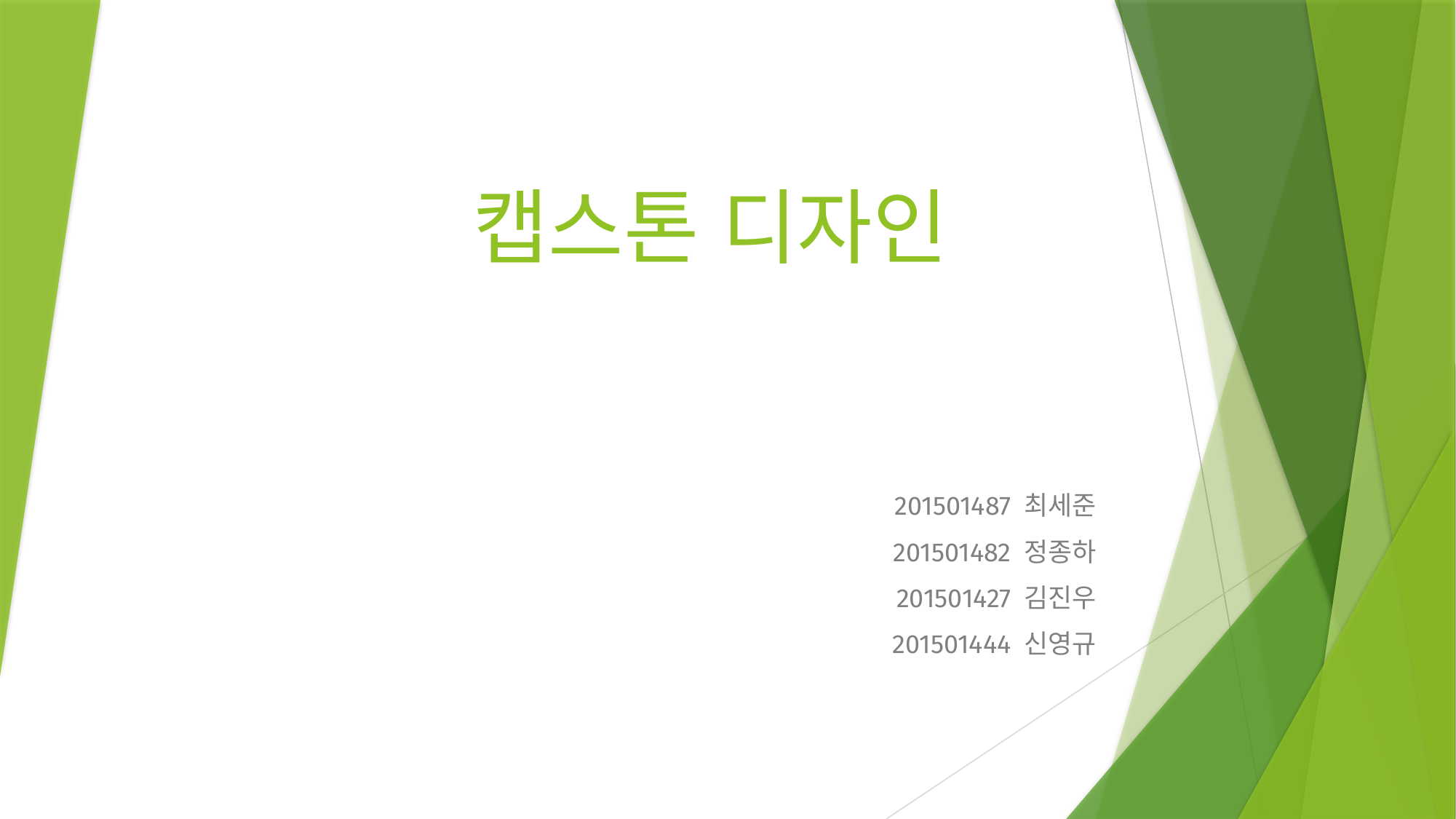

# 캡스톤 디자인
201501487 최세준
201501482 정종하
201501427 김진우
201501444 신영규